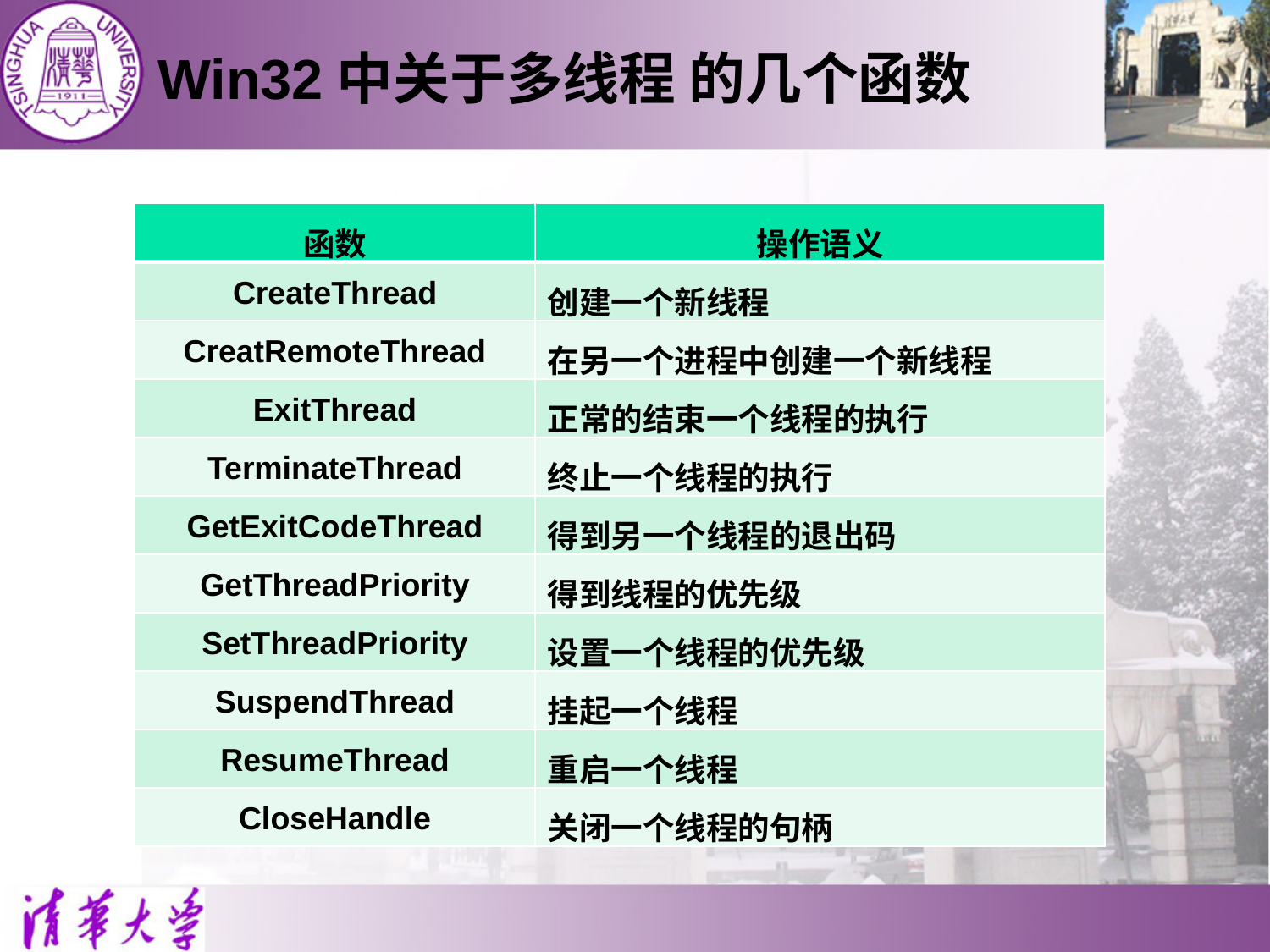

# Win32中关于多线程 的几个函数
| 函数 | 操作语义 |
| --- | --- |
| CreateThread | 创建一个新线程 |
| CreatRemoteThread | 在另一个进程中创建一个新线程 |
| ExitThread | 正常的结束一个线程的执行 |
| TerminateThread | 终止一个线程的执行 |
| GetExitCodeThread | 得到另一个线程的退出码 |
| GetThreadPriority | 得到线程的优先级 |
| SetThreadPriority | 设置一个线程的优先级 |
| SuspendThread | 挂起一个线程 |
| ResumeThread | 重启一个线程 |
| CloseHandle | 关闭一个线程的句柄 |